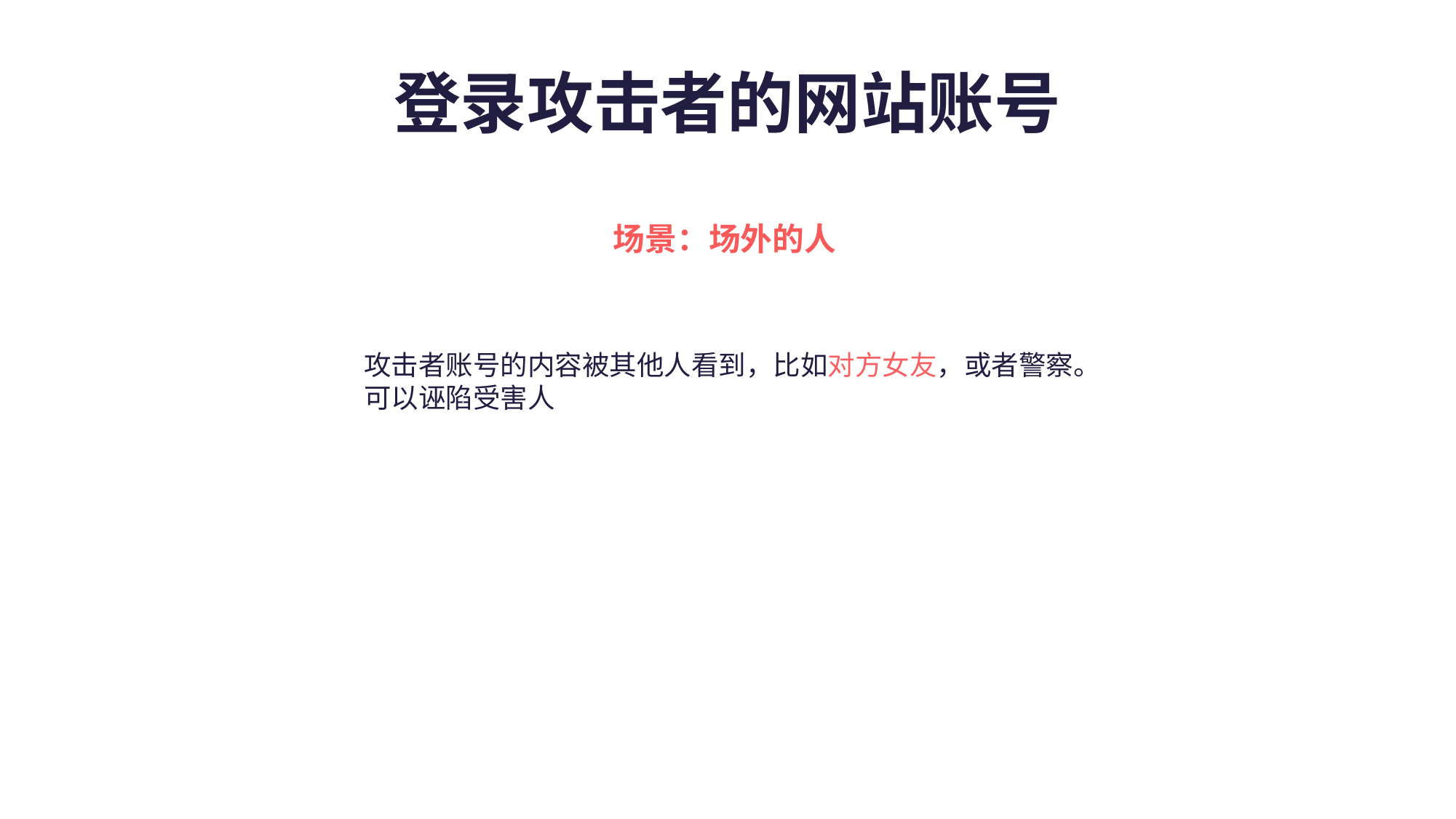

# 登录攻击者的网站账号
场景：场外的人

攻击者账号的内容被其他人看到，比如对方女友，或者警察。可以诬陷受害人